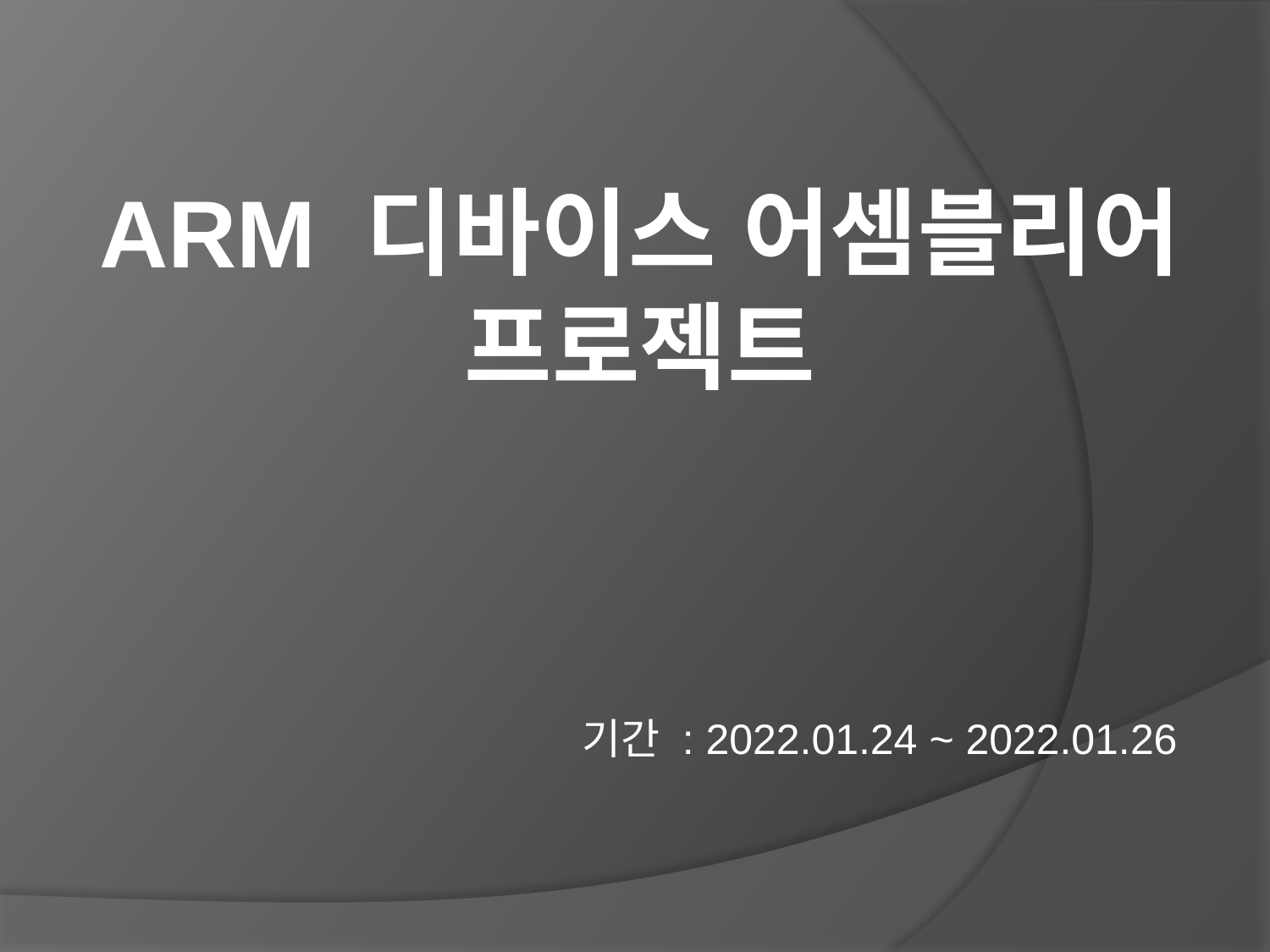

ARM 디바이스 어셈블리어 프로젝트

기간 : 2022.01.24 ~ 2022.01.26